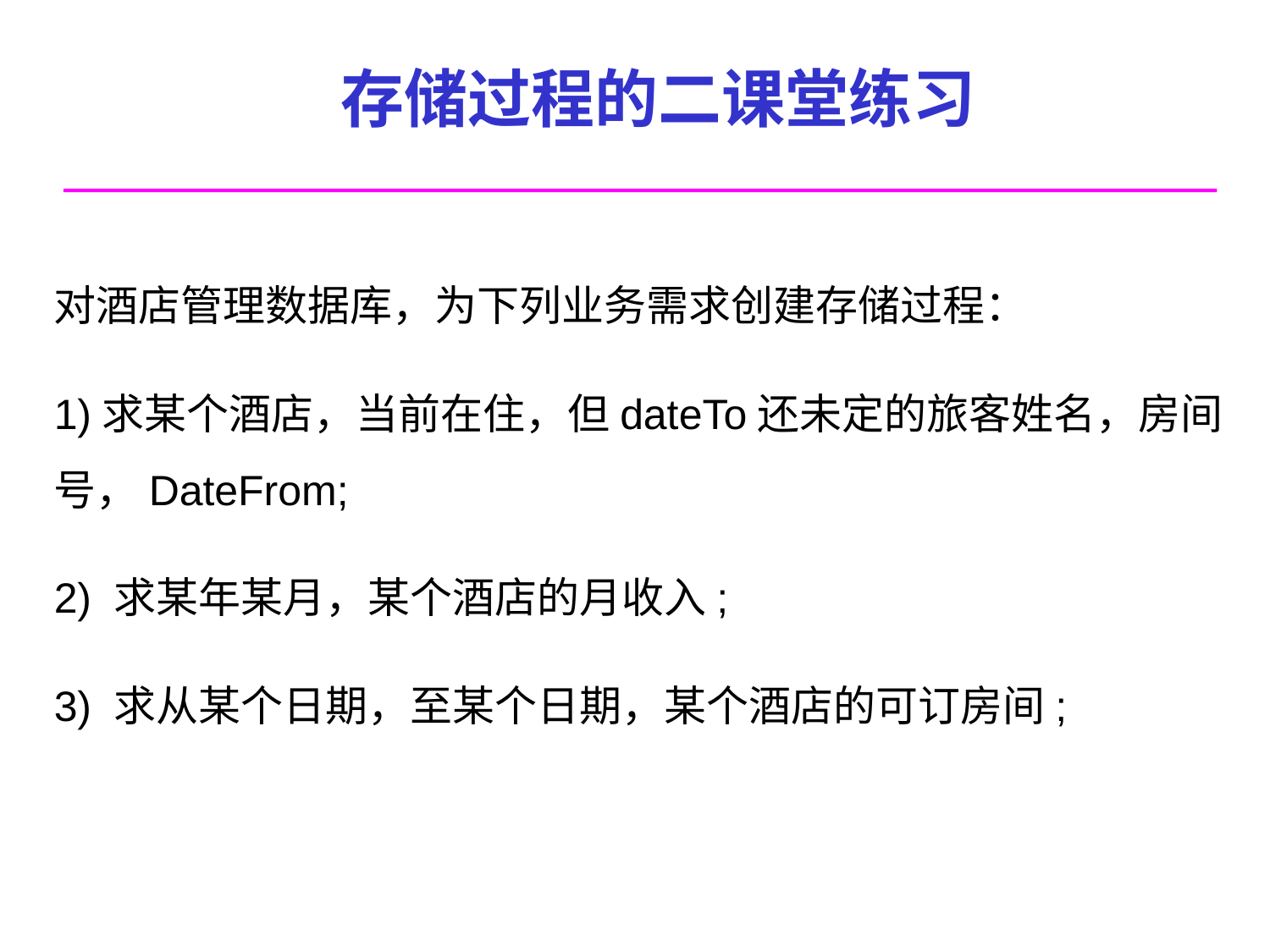

# 存储过程的二课堂练习
对酒店管理数据库，为下列业务需求创建存储过程：
1)求某个酒店，当前在住，但dateTo还未定的旅客姓名，房间号，DateFrom;
2) 求某年某月，某个酒店的月收入;
3) 求从某个日期，至某个日期，某个酒店的可订房间;